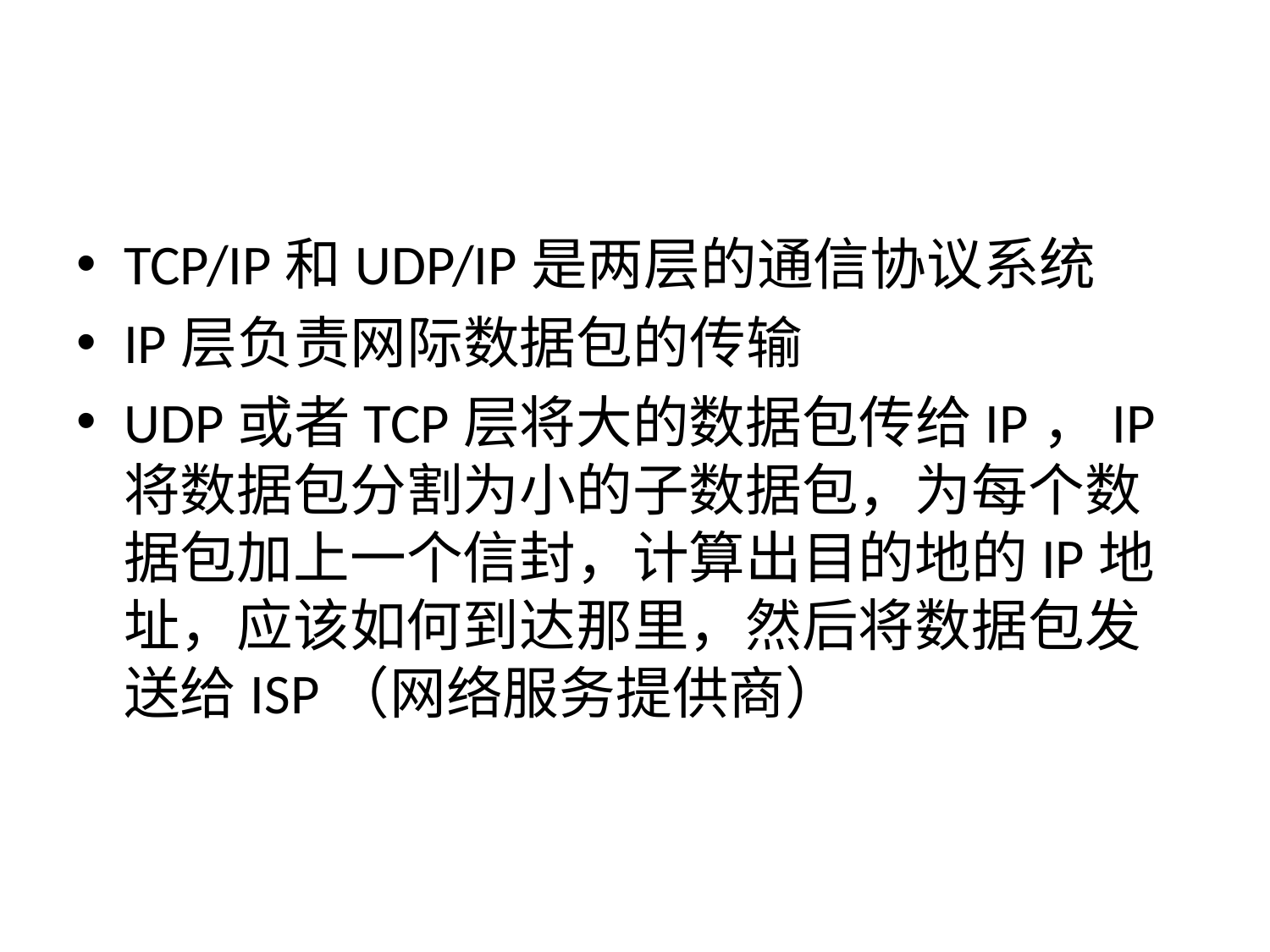

#
TCP/IP和UDP/IP是两层的通信协议系统
IP层负责网际数据包的传输
UDP或者TCP层将大的数据包传给IP，IP将数据包分割为小的子数据包，为每个数据包加上一个信封，计算出目的地的IP地址，应该如何到达那里，然后将数据包发送给ISP（网络服务提供商）